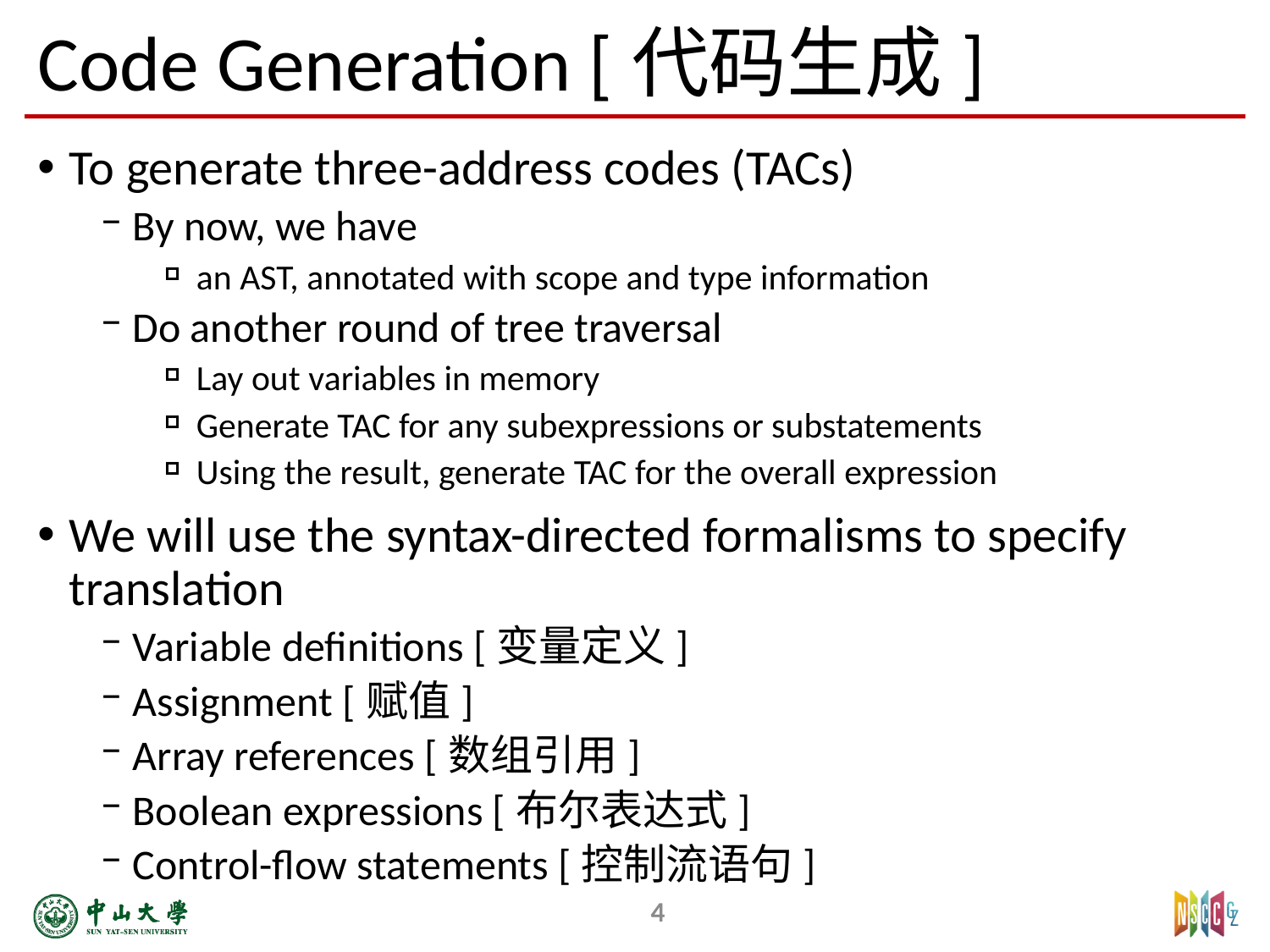

# Code Generation [代码生成]
To generate three-address codes (TACs)
By now, we have
an AST, annotated with scope and type information
Do another round of tree traversal
Lay out variables in memory
Generate TAC for any subexpressions or substatements
Using the result, generate TAC for the overall expression
We will use the syntax-directed formalisms to specify translation
Variable definitions [变量定义]
Assignment [赋值]
Array references [数组引用]
Boolean expressions [布尔表达式]
Control-flow statements [控制流语句]
4